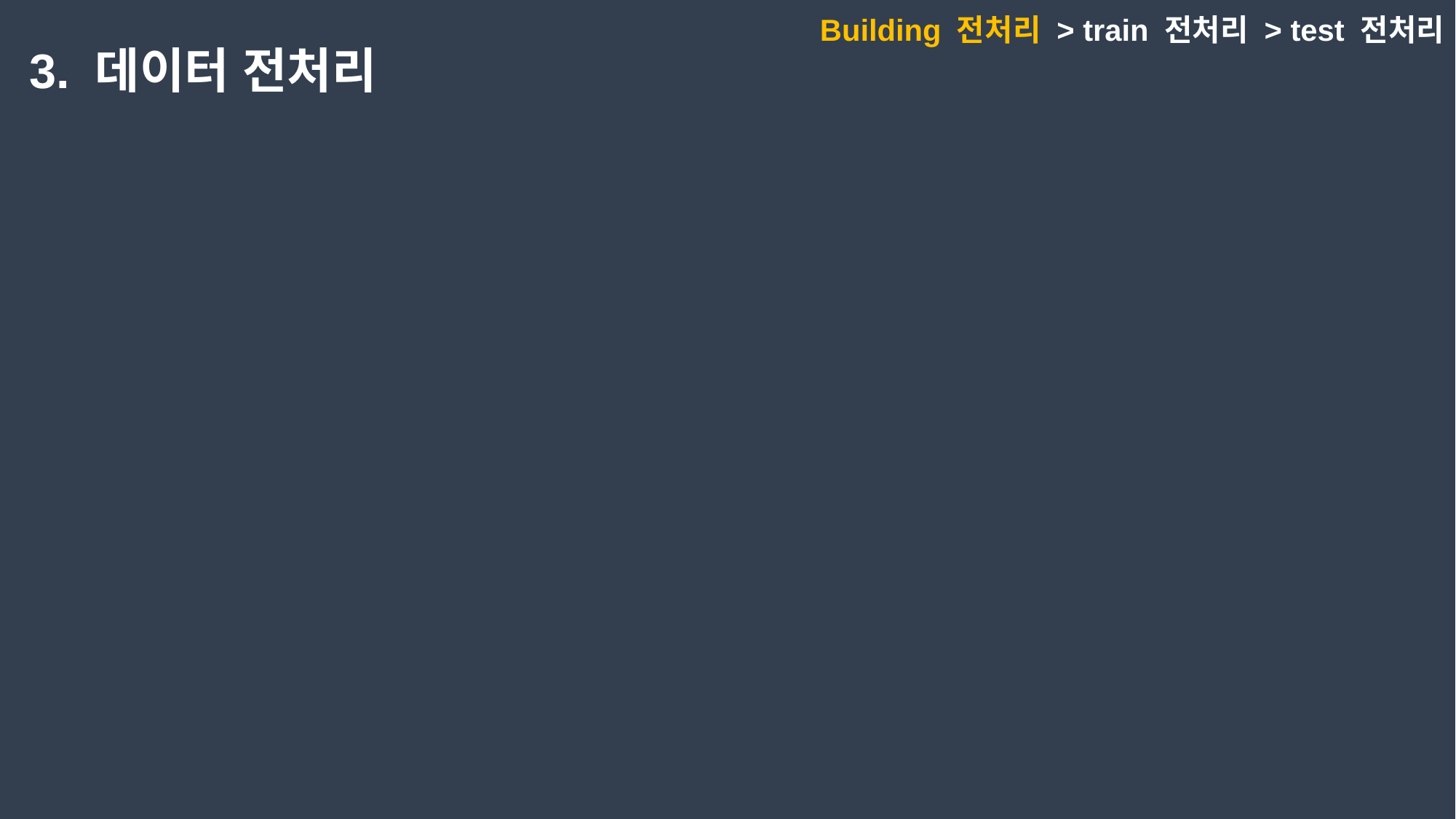

Building 전처리 > train 전처리 > test 전처리
3. 데이터 전처리